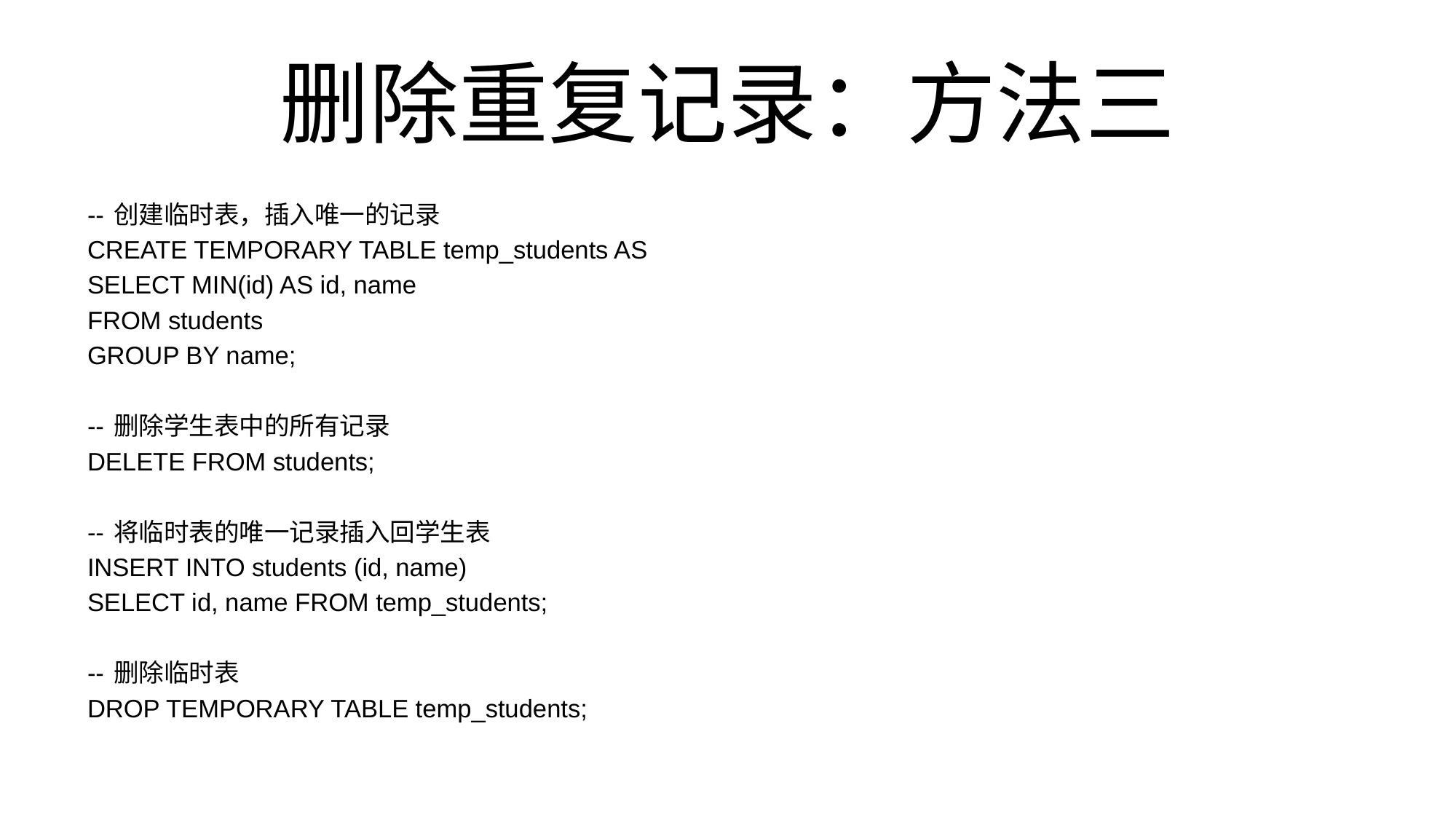

# 删除重复记录：方法三
-- 创建临时表，插入唯一的记录
CREATE TEMPORARY TABLE temp_students AS
SELECT MIN(id) AS id, name
FROM students
GROUP BY name;

-- 删除学生表中的所有记录
DELETE FROM students;

-- 将临时表的唯一记录插入回学生表
INSERT INTO students (id, name)
SELECT id, name FROM temp_students;

-- 删除临时表
DROP TEMPORARY TABLE temp_students;